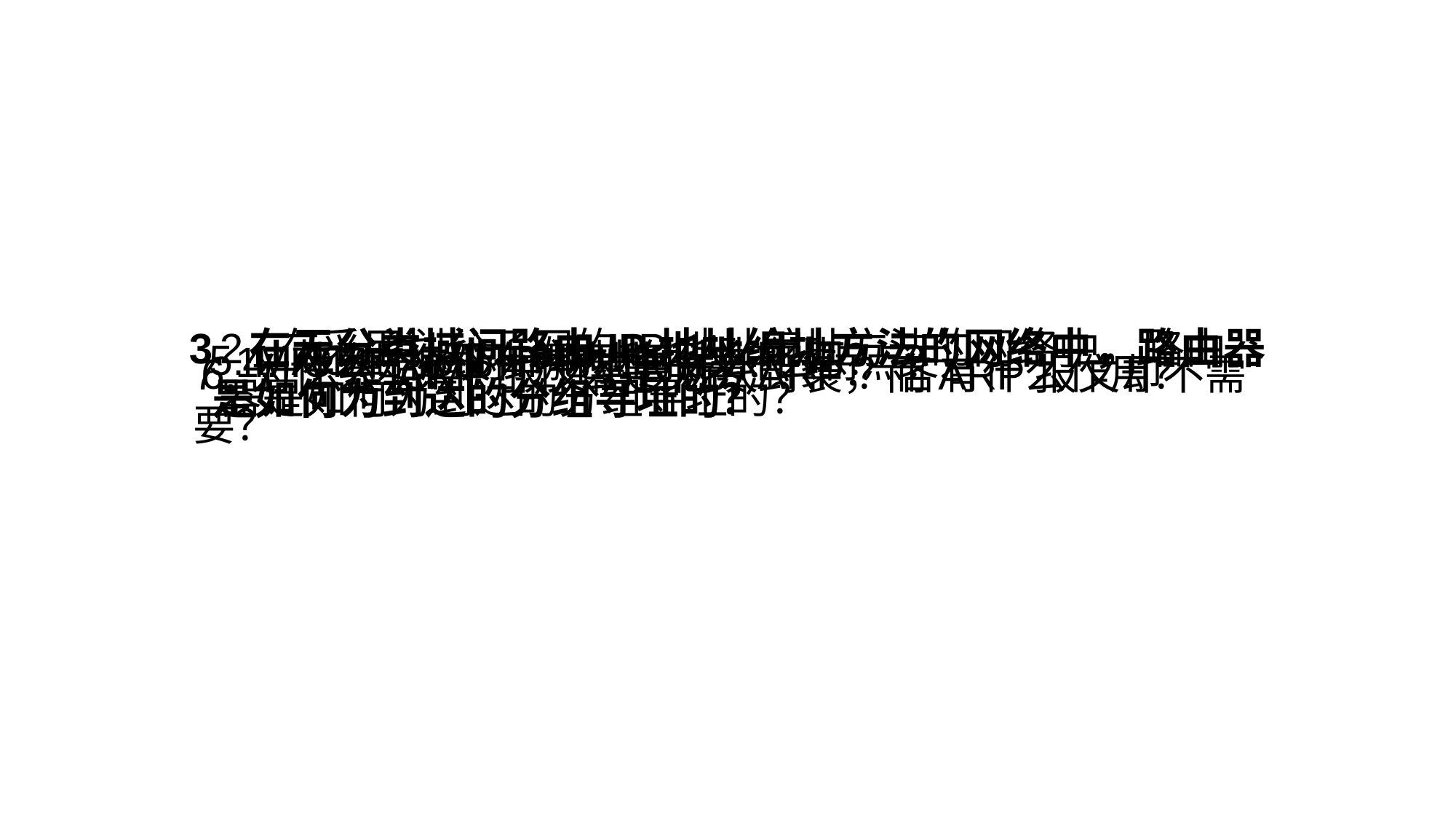

3. 在无分类域间路由IP地址编址方法的网络中，路由器是如何为到达的分组寻址的？
2. 在采用划分子网的IP地址编址方法的网络中，路由器是如何为到达的分组寻址的？
5. MAC地址和IP地址有什么不同？
1. 什么是超网IP地址？有什么特点？
4. ICMP协议有哪两种报文？
6. 什么是ARP？什么是免费ARP？各有什么作用？
7. 为什么ICMP报文需要两次封装，而ARP报文却不需要？